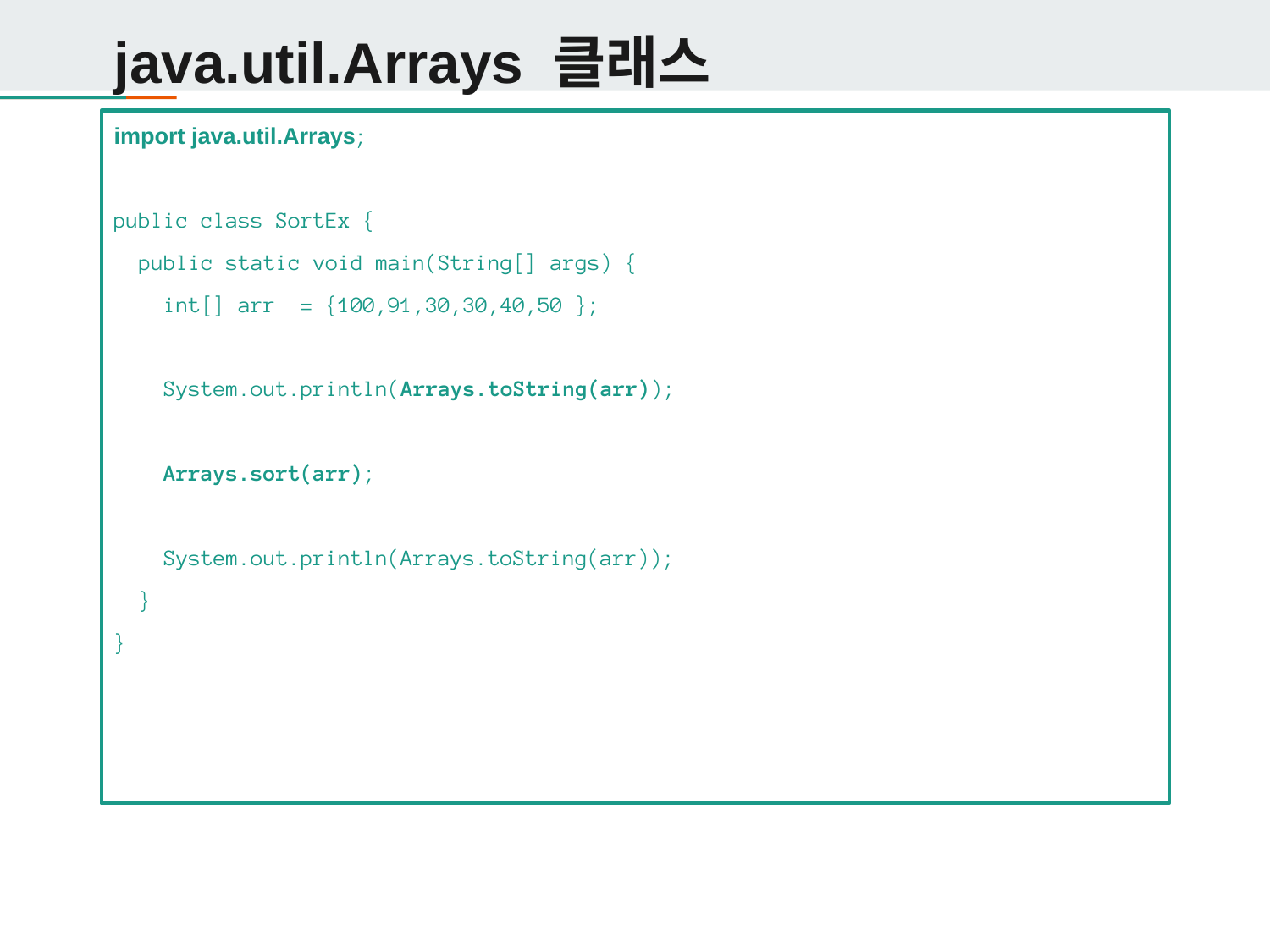

# java.util.Arrays 클래스
import java.util.Arrays;

public class SortEx {
  public static void main(String[] args) {
    int[] arr  = {100,91,30,30,40,50 };

    System.out.println(Arrays.toString(arr));

    Arrays.sort(arr);

    System.out.println(Arrays.toString(arr));
  }
}